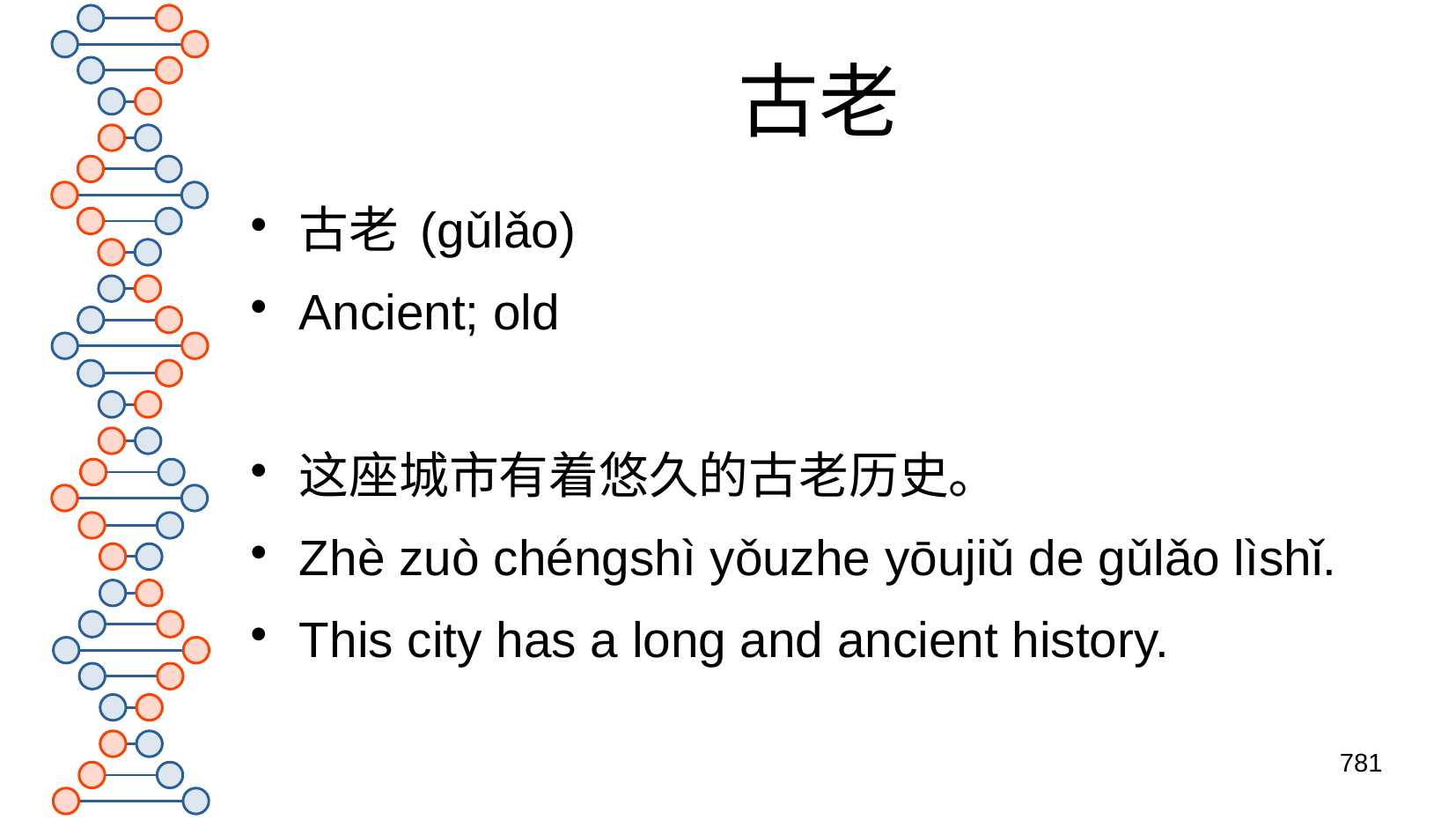

# 古老
古老 (gǔlǎo)
Ancient; old

这座城市有着悠久的古老历史。
Zhè zuò chéngshì yǒuzhe yōujiǔ de gǔlǎo lìshǐ.
This city has a long and ancient history.

781